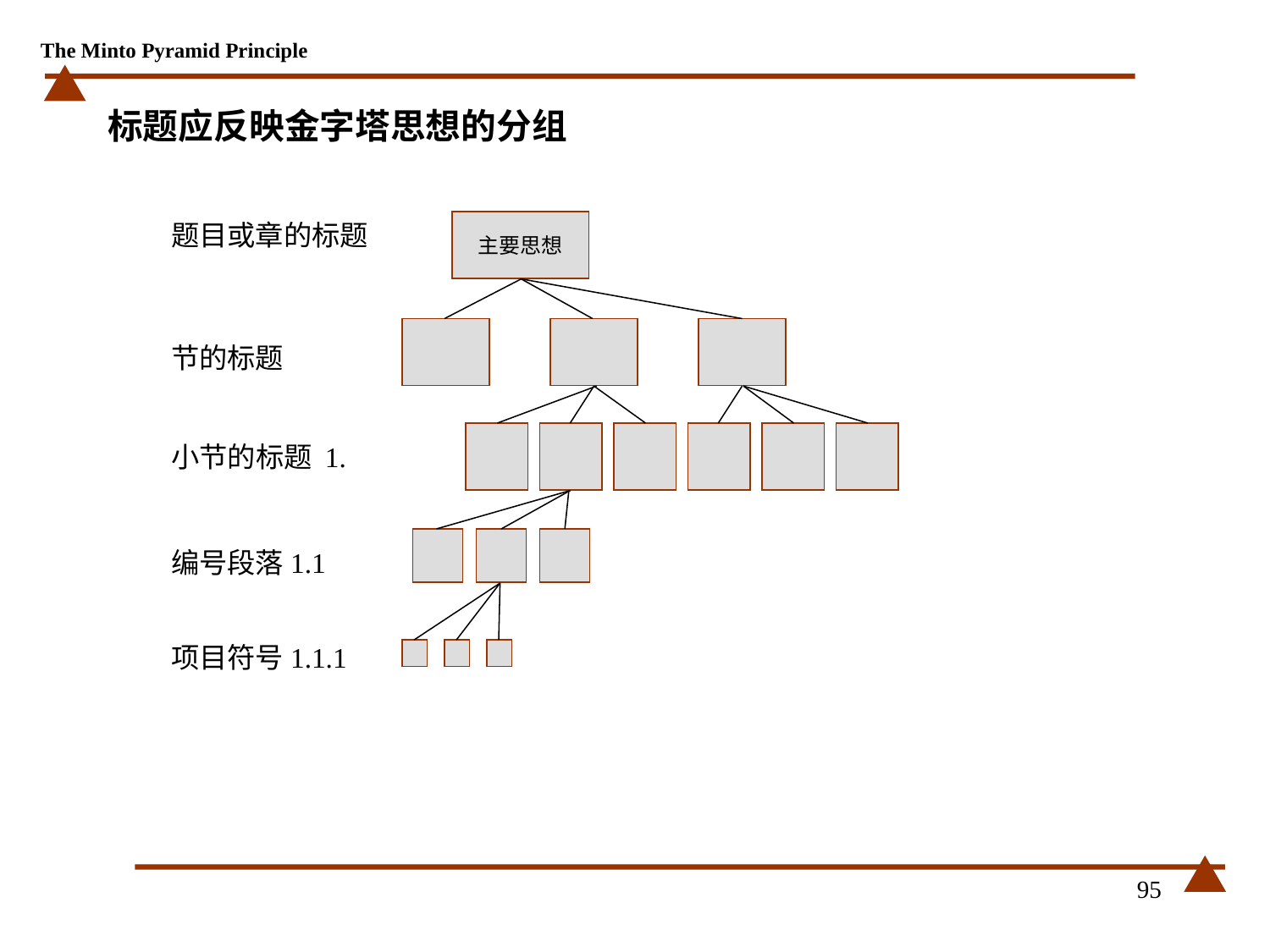

# 标题应反映金字塔思想的分组
题目或章的标题
主要思想

节的标题

小节的标题 1.

编号段落1.1

项目符号1.1.1

95